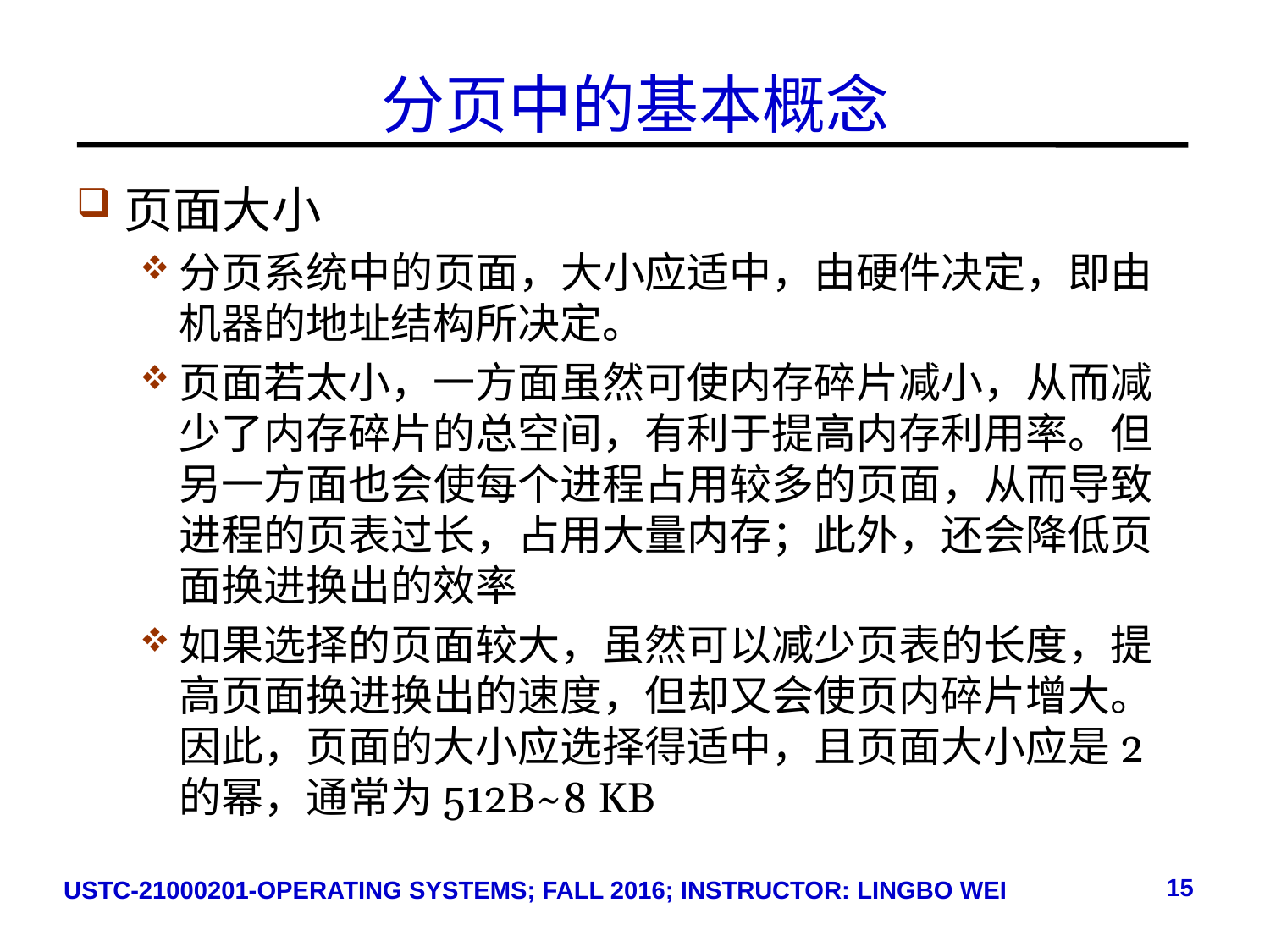

# 分页中的基本概念
页面大小
分页系统中的页面，大小应适中，由硬件决定，即由机器的地址结构所决定。
页面若太小，一方面虽然可使内存碎片减小，从而减少了内存碎片的总空间，有利于提高内存利用率。但另一方面也会使每个进程占用较多的页面，从而导致进程的页表过长，占用大量内存；此外，还会降低页面换进换出的效率
如果选择的页面较大，虽然可以减少页表的长度，提高页面换进换出的速度，但却又会使页内碎片增大。因此，页面的大小应选择得适中，且页面大小应是2的幂，通常为512B~8 KB
15
USTC-21000201-OPERATING SYSTEMS; FALL 2016; INSTRUCTOR: LINGBO WEI